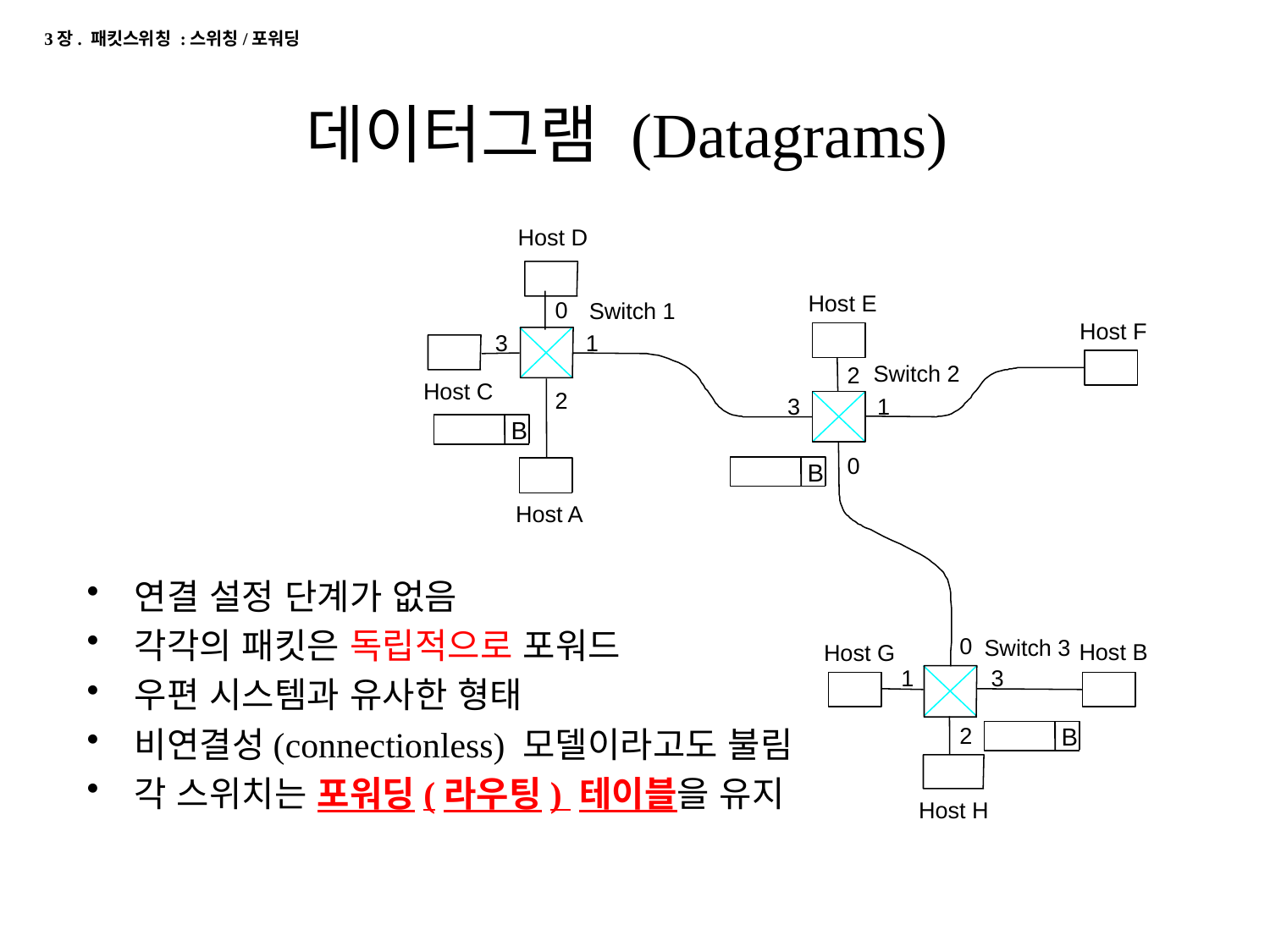

3장. 패킷스위칭 :스위칭/포워딩
# 데이터그램 (Datagrams)

연결 설정 단계가 없음
각각의 패킷은 독립적으로 포워드
우편 시스템과 유사한 형태
비연결성(connectionless) 모델이라고도 불림
각 스위치는 포워딩(라우팅) 테이블을 유지
Host D

Host E

0
Switch 1
Host F

3
1

Switch 2
2

Host C

2

3
1

0

Host A
0
Switch 3
Host B
Host G
1
3

2

Host H

B

B

B